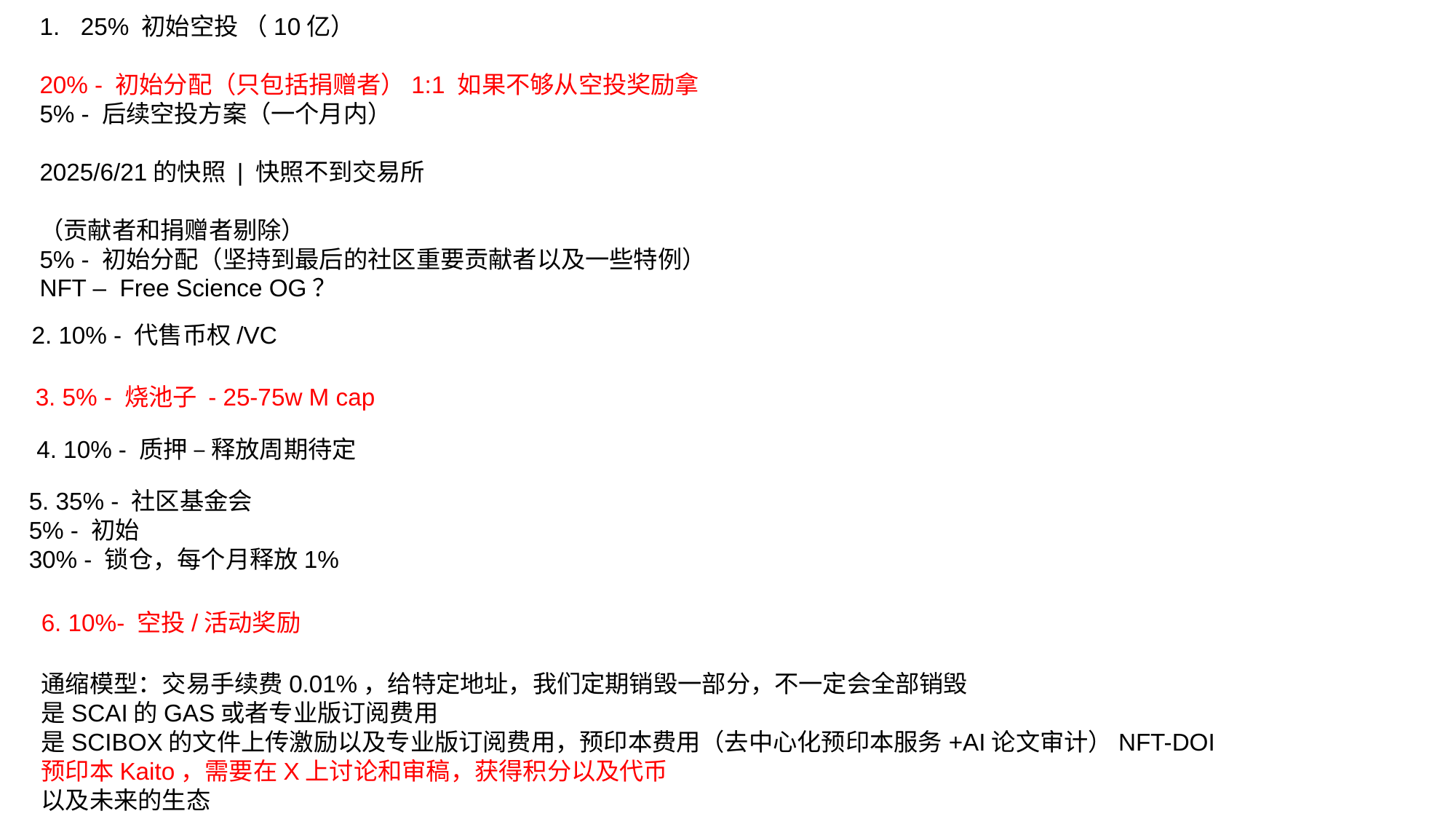

25% 初始空投 （10亿）

20% - 初始分配（只包括捐赠者）1:1 如果不够从空投奖励拿
5% - 后续空投方案（一个月内）

2025/6/21的快照 | 快照不到交易所

（贡献者和捐赠者剔除）
5% - 初始分配（坚持到最后的社区重要贡献者以及一些特例）
NFT –  Free Science OG？

2. 10% - 代售币权/VC
3. 5% - 烧池子 - 25-75w M cap
4. 10% - 质押 – 释放周期待定
5. 35% - 社区基金会
5% - 初始
30% - 锁仓，每个月释放1%

6. 10%- 空投/活动奖励
通缩模型：交易手续费0.01%，给特定地址，我们定期销毁一部分，不一定会全部销毁
是SCAI的GAS或者专业版订阅费用
是SCIBOX的文件上传激励以及专业版订阅费用，预印本费用（去中心化预印本服务+AI论文审计）NFT-DOI
预印本Kaito，需要在X上讨论和审稿，获得积分以及代币
以及未来的生态